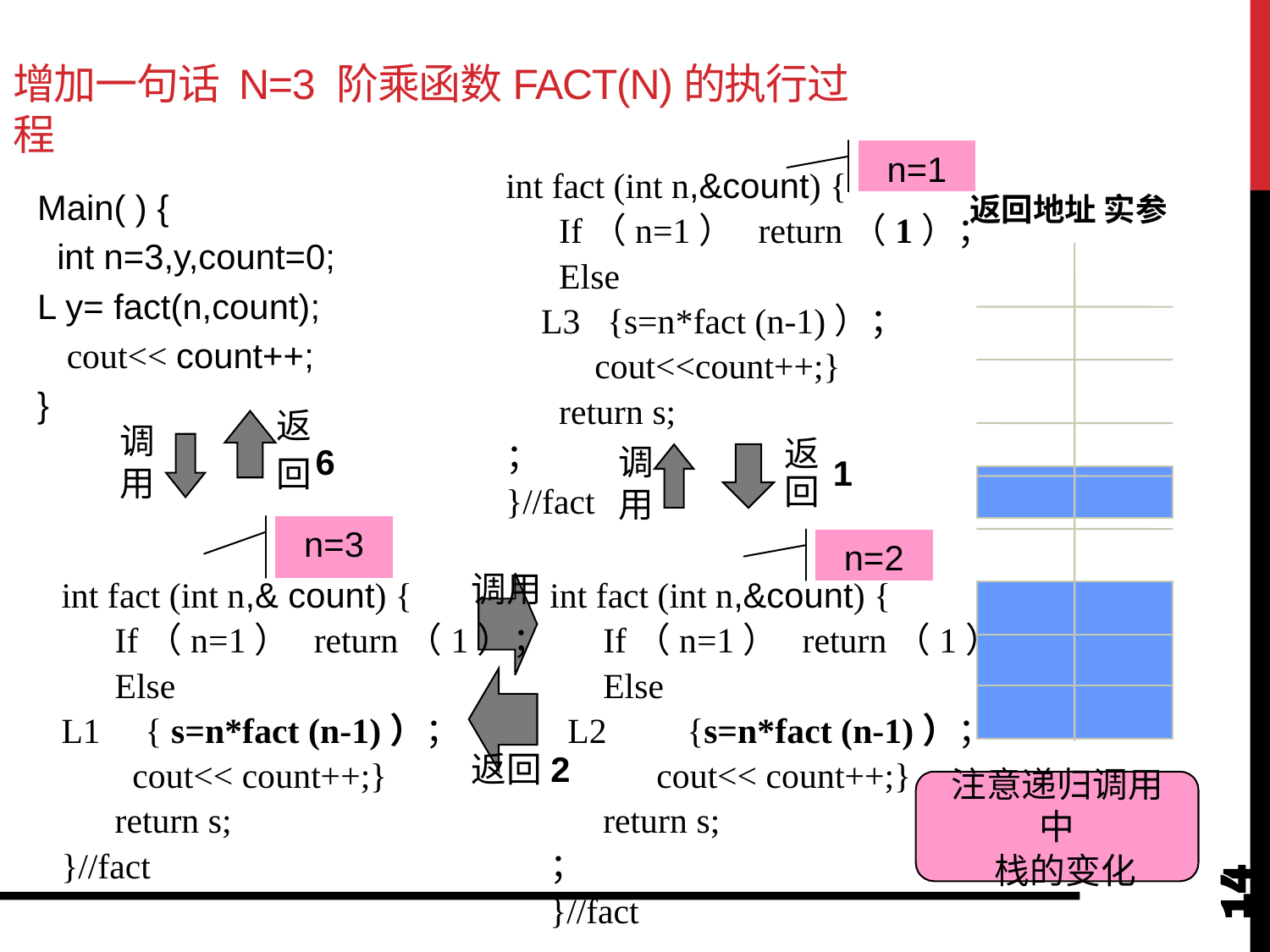

增加一句话 n=3 阶乘函数fact(n)的执行过程
n=1
int fact (int n,&count) {
      If（n=1）  return（1）；
      Else
    L3   {s=n*fact (n-1)）；
          cout<<count++;}
      return s;
；
}//fact

Main( ) {
  int n=3,y,count=0;
L y= fact(n,count);
   cout<< count++;
}
返回地址 实参

返
回
6

调用

调用

返
回
1

n=3
int fact (int n,& count) {
      If（n=1）  return（1）；
      Else
L1     { s=n*fact (n-1)）；
        cout<< count++;}
      return s;
}//fact

n=2
int fact (int n,&count) {
      If（n=1）  return（1）；
      Else
  L2         {s=n*fact (n-1)）；
            cout<< count++;}
      return s;
；
}//fact

调用

L1     1

L1     2

返回2

L      3
注意递归调用中
 栈的变化
14